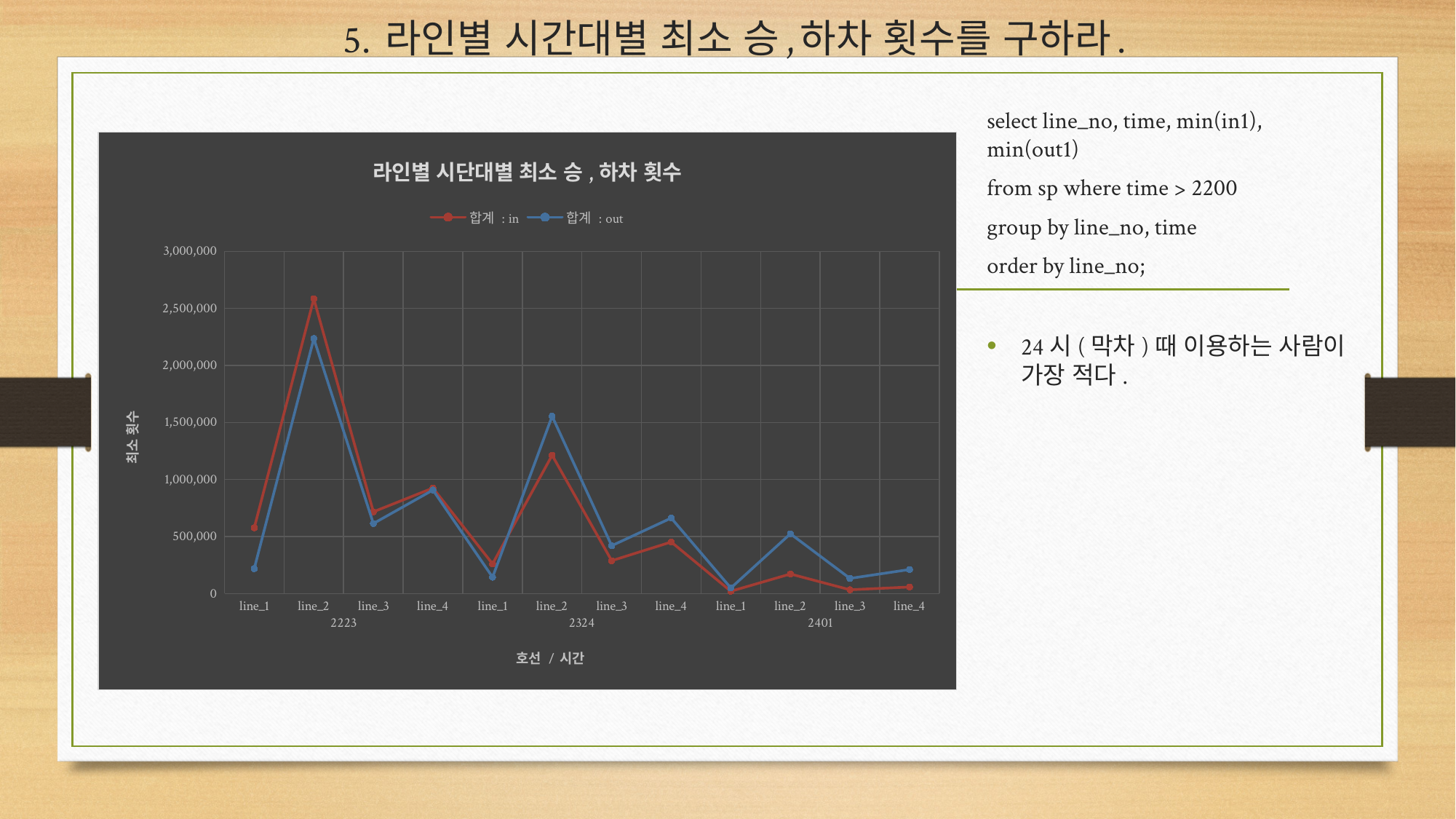

# 5. 라인별 시간대별 최소 승,하차 횟수를 구하라.
select line_no, time, min(in1), min(out1)
from sp where time > 2200
group by line_no, time
order by line_no;

### Chart: 라인별 시단대별 최소 승,하차 횟수

| Category | 합계 : in | 합계 : out |
|---|---|---|
| line_1 | 576958.0 | 218944.0 |
| line_2 | 2584664.0 | 2235893.0 |
| line_3 | 717158.0 | 614223.0 |
| line_4 | 925633.0 | 908488.0 |
| line_1 | 260729.0 | 143872.0 |
| line_2 | 1212806.0 | 1555272.0 |
| line_3 | 288744.0 | 420273.0 |
| line_4 | 452658.0 | 662564.0 |
| line_1 | 21167.0 | 49352.0 |
| line_2 | 172373.0 | 524783.0 |
| line_3 | 33938.0 | 133203.0 |
| line_4 | 57970.0 | 211697.0 |
24시(막차)때 이용하는 사람이 가장 적다.